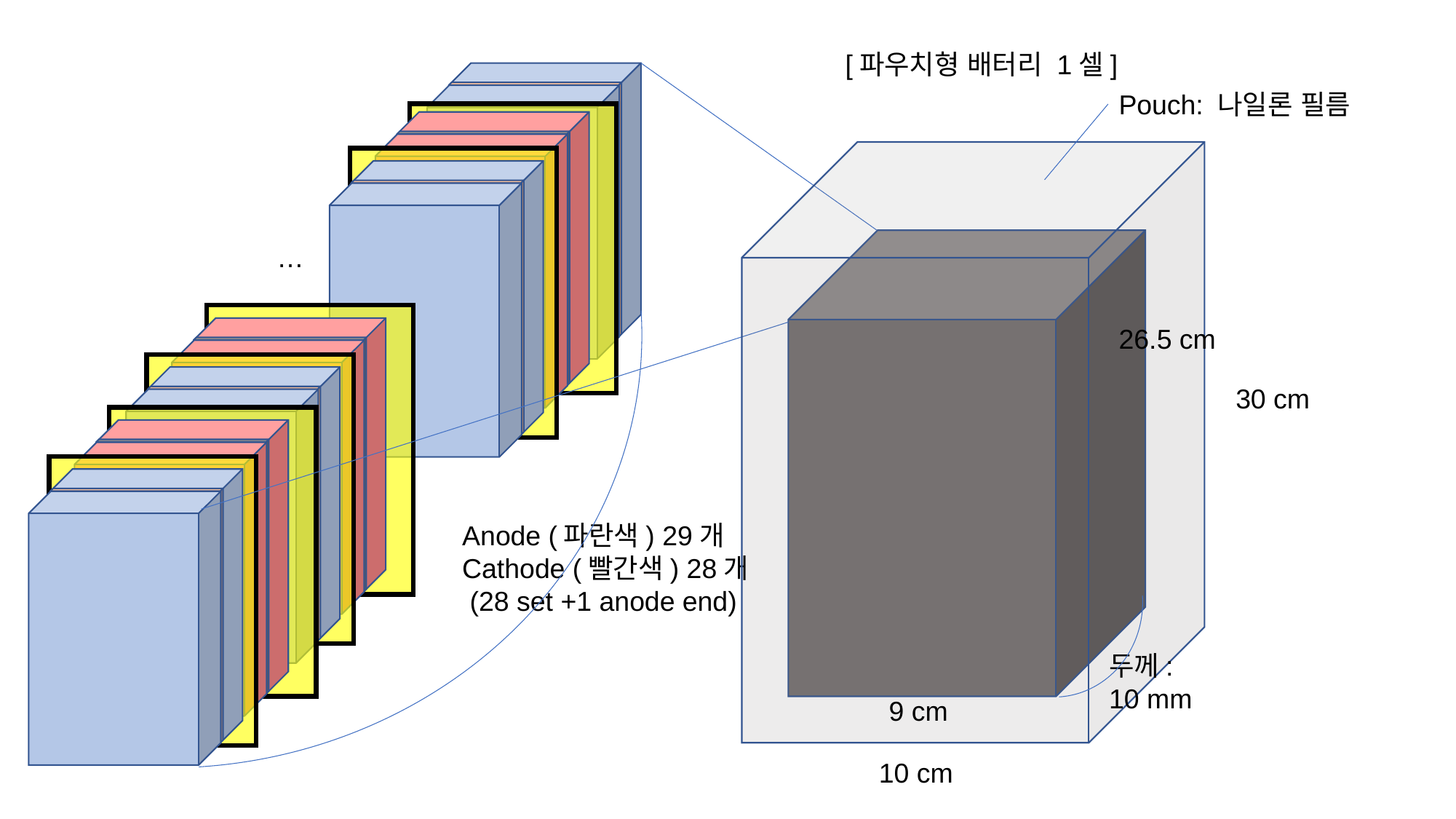

[파우치형 배터리 1셀]

Pouch: 나일론 필름

LiCoO2

…

LiCoO2

26.5 cm
30 cm

LiCoO2

Anode (파란색) 29개
Cathode (빨간색) 28개
 (28 set +1 anode end)
두께:
10 mm
9 cm
10 cm